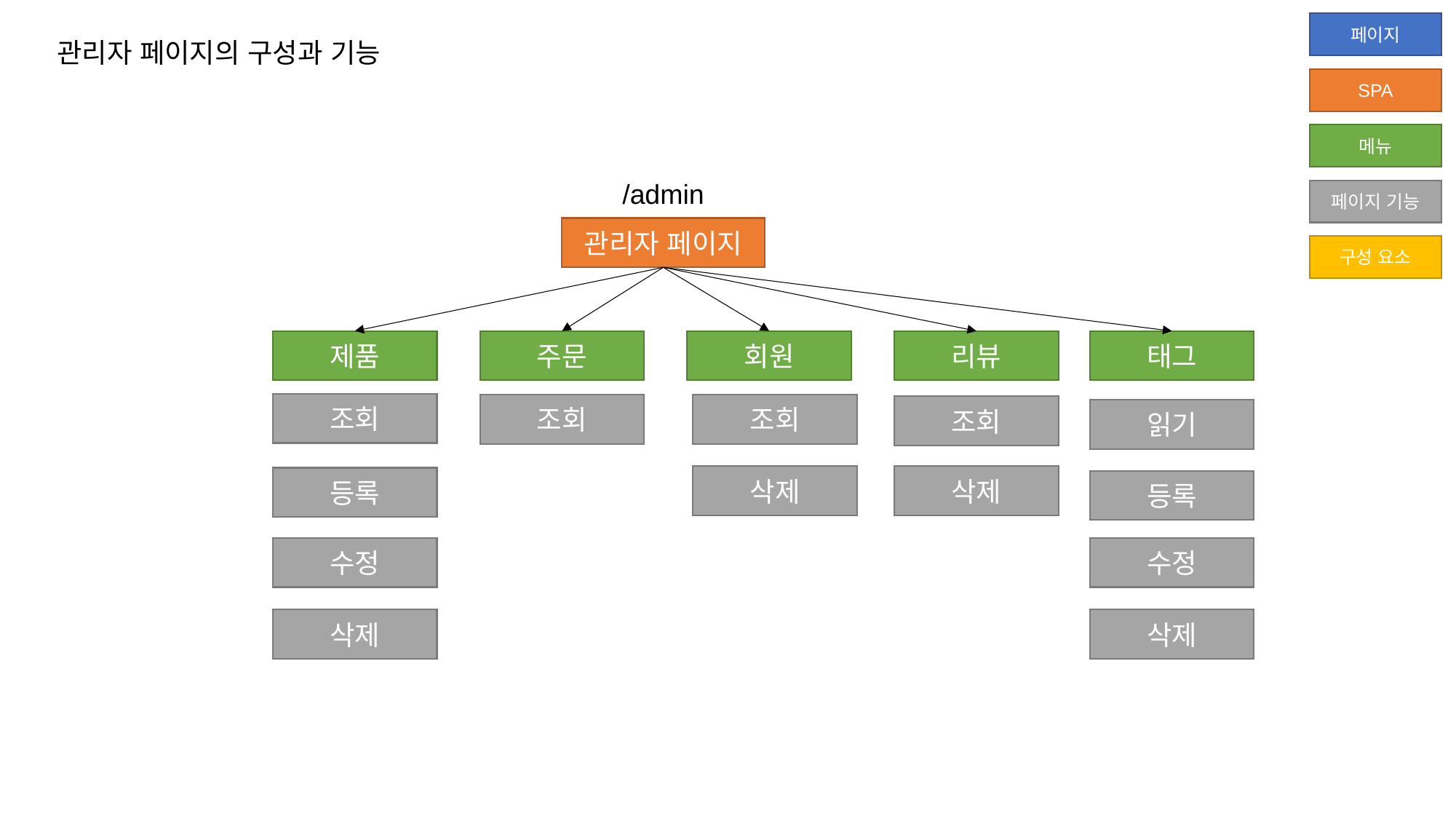

관리자 페이지의 구성과 기능
/admin
관리자 페이지
제품
주문
회원
리뷰
태그
조회
조회
조회
조회
읽기
삭제
삭제
등록
등록
수정
수정
삭제
삭제